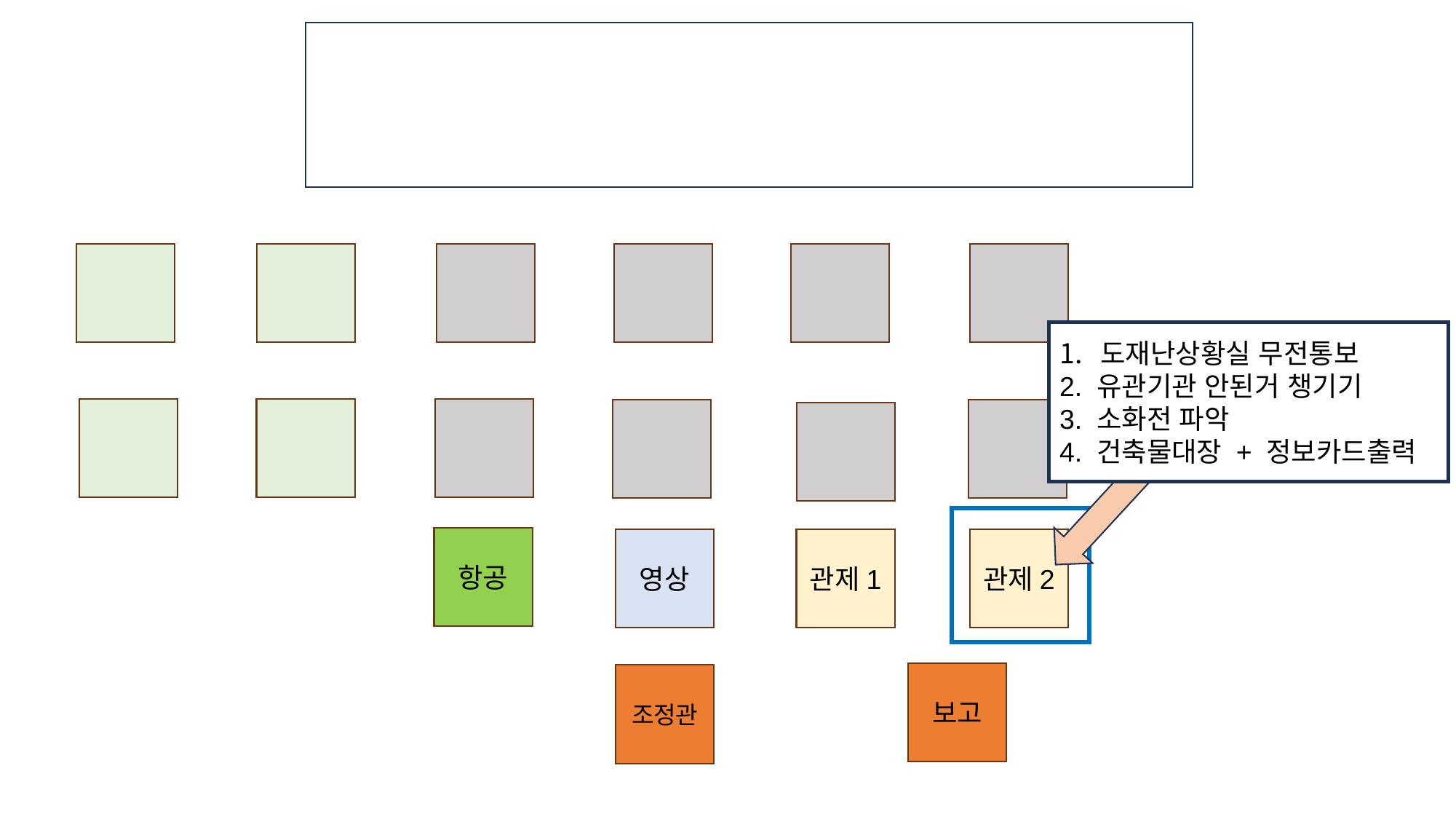

도재난상황실 무전통보
2. 유관기관 안된거 챙기기
3. 소화전 파악
4. 건축물대장 + 정보카드출력

항공
관제1
관제2
영상
보고
조정관